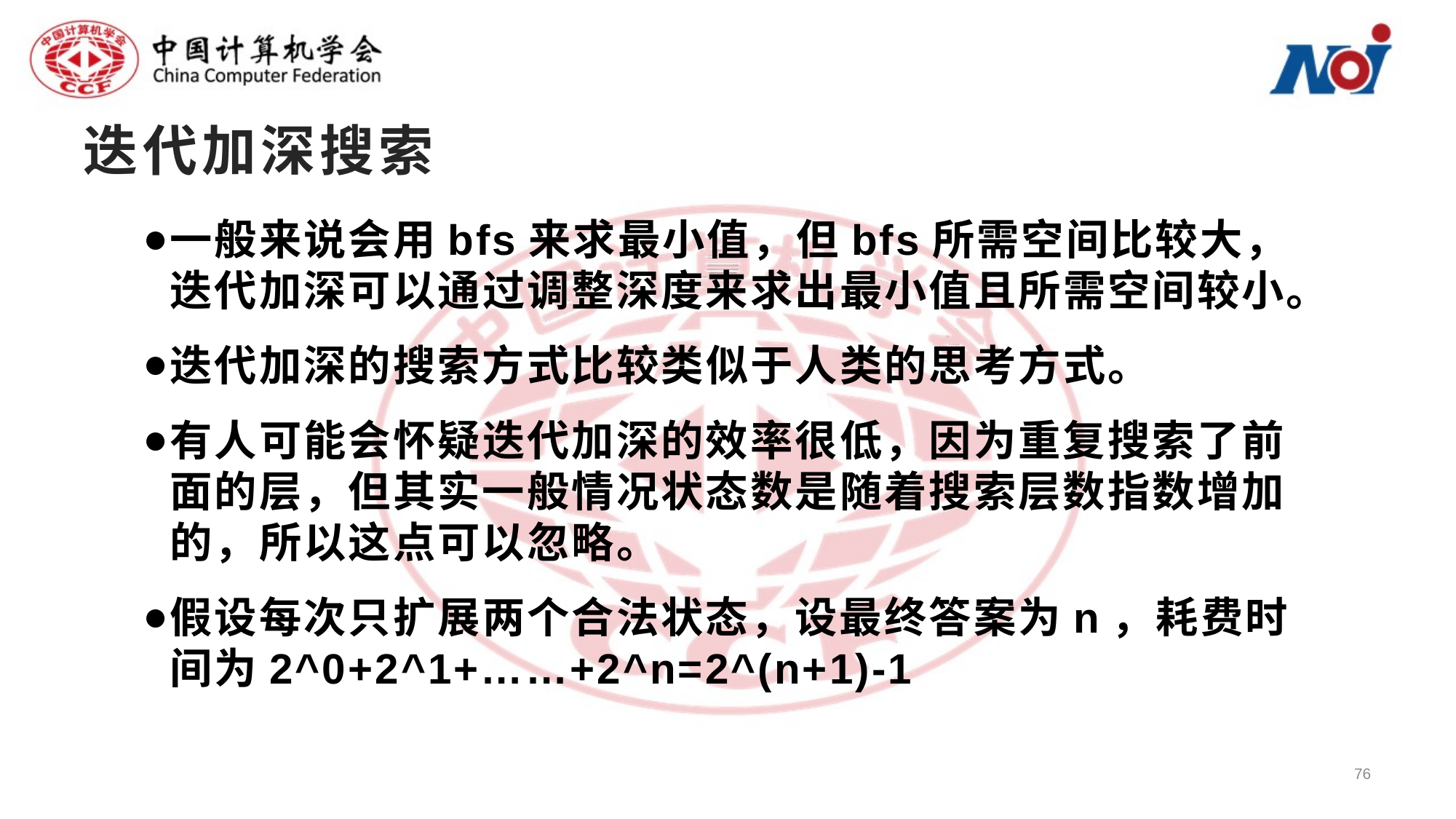

# 迭代加深搜索
一般来说会用bfs来求最小值，但bfs所需空间比较大，迭代加深可以通过调整深度来求出最小值且所需空间较小。
迭代加深的搜索方式比较类似于人类的思考方式。
有人可能会怀疑迭代加深的效率很低，因为重复搜索了前面的层，但其实一般情况状态数是随着搜索层数指数增加的，所以这点可以忽略。
假设每次只扩展两个合法状态，设最终答案为n，耗费时间为2^0+2^1+……+2^n=2^(n+1)-1

76